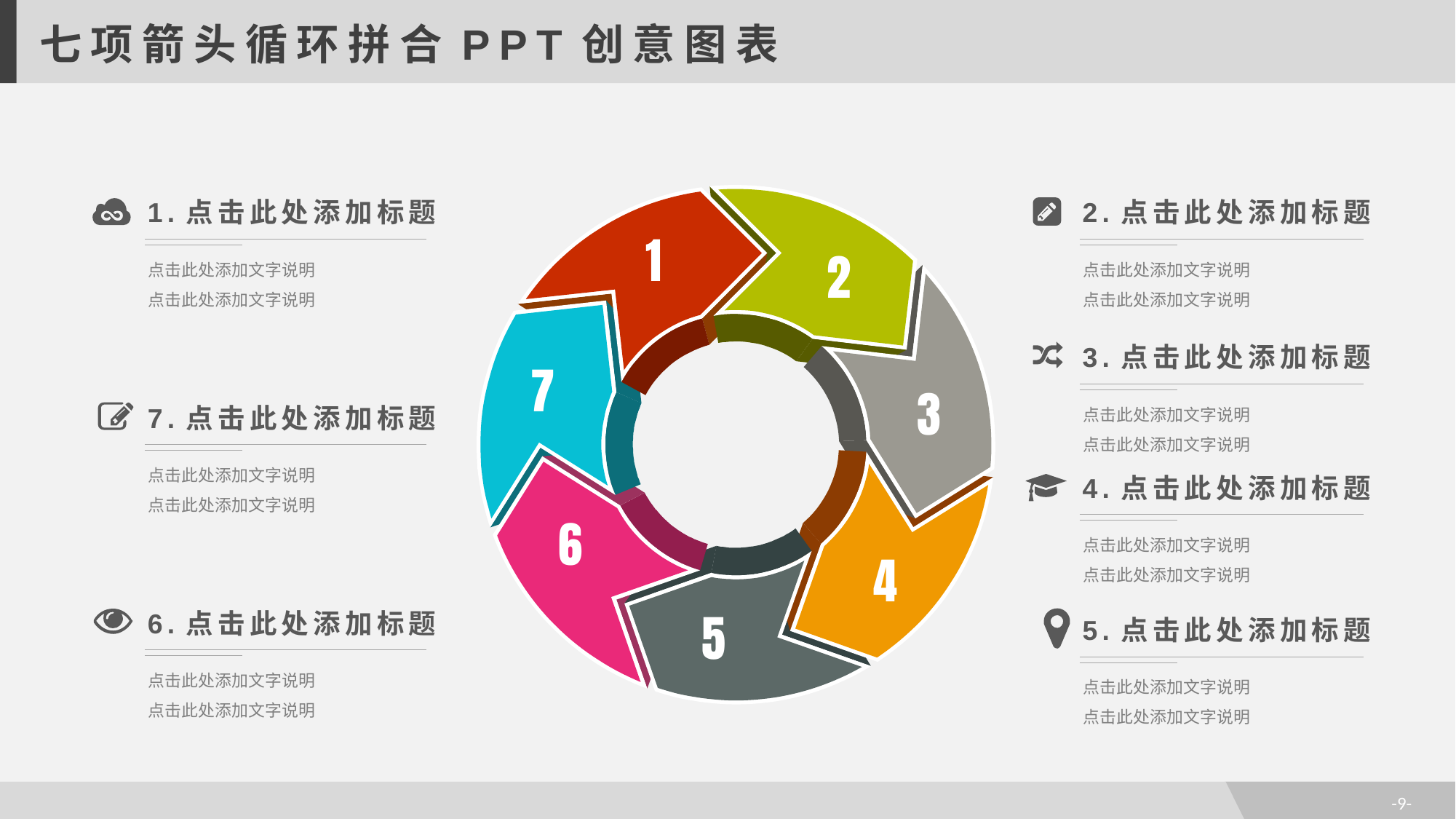

七项箭头循环拼合PPT创意图表

1.点击此处添加标题

点击此处添加文字说明
点击此处添加文字说明
2.点击此处添加标题

点击此处添加文字说明
点击此处添加文字说明
1
2
3.点击此处添加标题

点击此处添加文字说明
点击此处添加文字说明
7
3
7.点击此处添加标题

点击此处添加文字说明
点击此处添加文字说明
4.点击此处添加标题

点击此处添加文字说明
点击此处添加文字说明
6
4
6.点击此处添加标题

点击此处添加文字说明
点击此处添加文字说明
5
5.点击此处添加标题
点击此处添加文字说明
点击此处添加文字说明

-9-